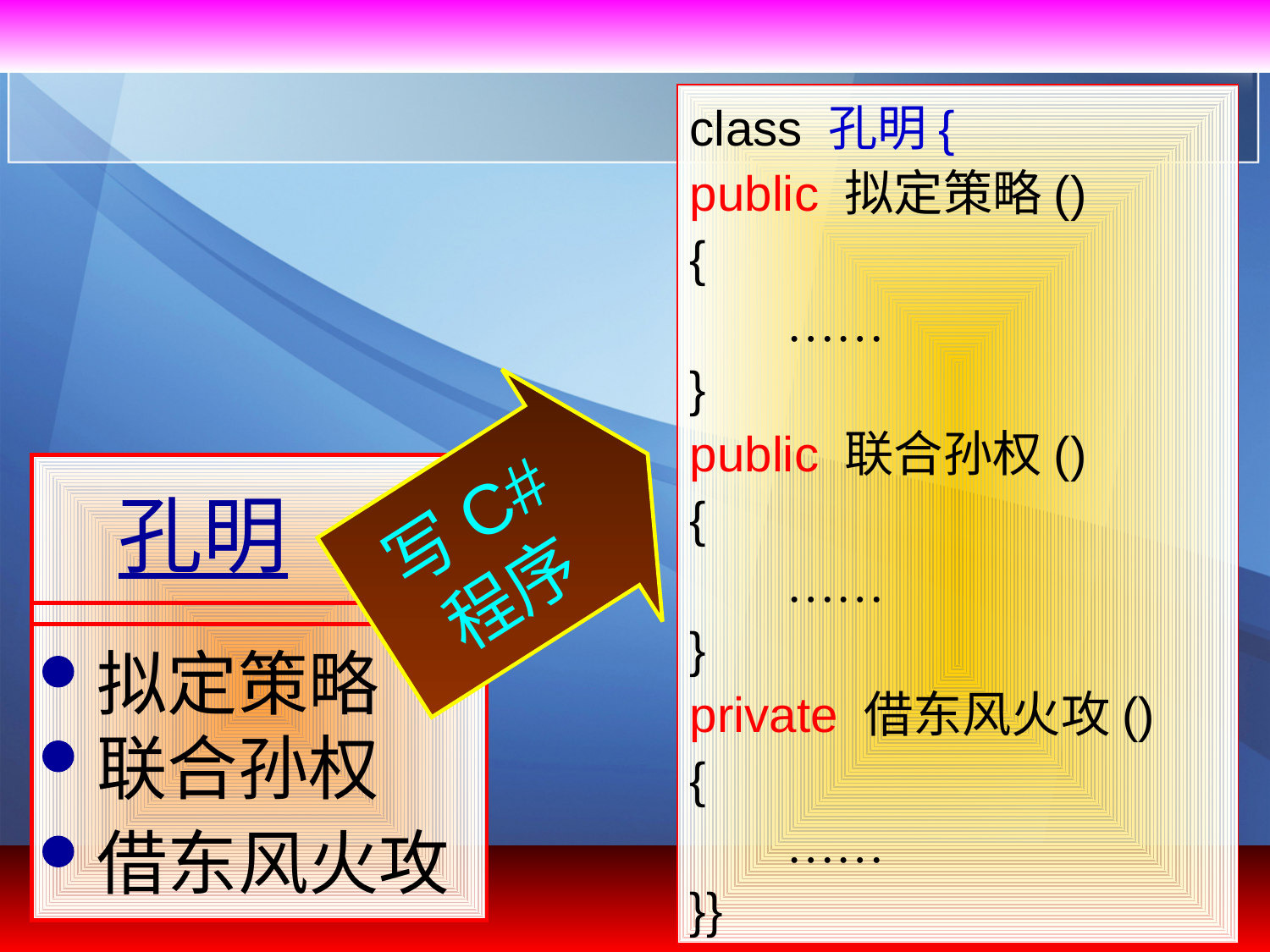

class 孔明{
public 拟定策略()
{
       ……
}
public 联合孙权()
{
       ……
}
private 借东风火攻()
{
       ……
}}
写C#
程序

孔明

拟定策略

联合孙权

借东风火攻